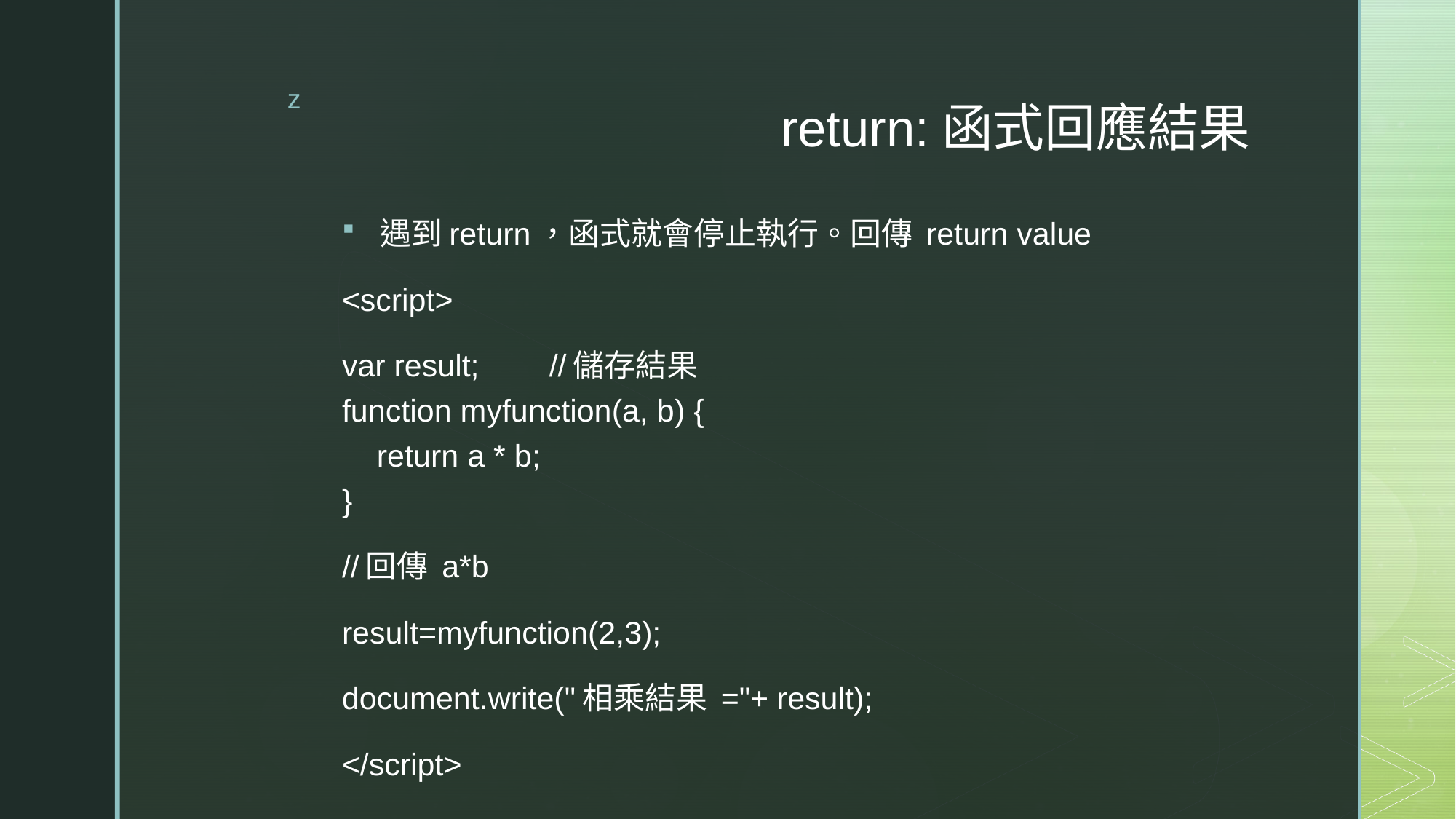

# return:函式回應結果
遇到return，函式就會停止執行。回傳 return value
<script>
var result;        //儲存結果
function myfunction(a, b) {
    return a * b;         
}
//回傳 a*b
result=myfunction(2,3);
document.write("相乘結果 ="+ result);
</script>